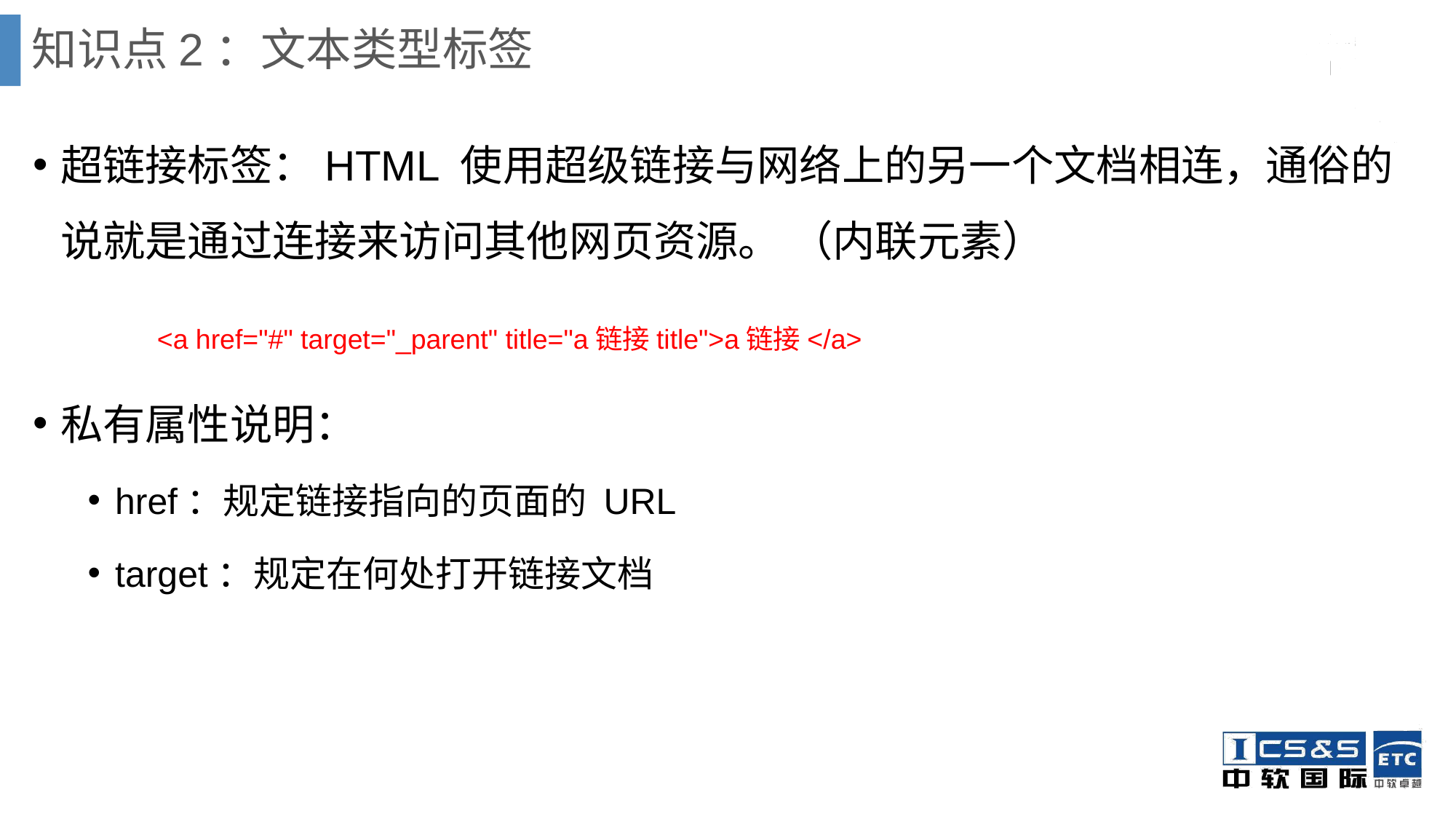

# 知识点2：文本类型标签
超链接标签：HTML 使用超级链接与网络上的另一个文档相连，通俗的说就是通过连接来访问其他网页资源。 （内联元素）

私有属性说明：
href：规定链接指向的页面的 URL
target：规定在何处打开链接文档

<a href="#" target="_parent" title="a链接title">a链接</a>